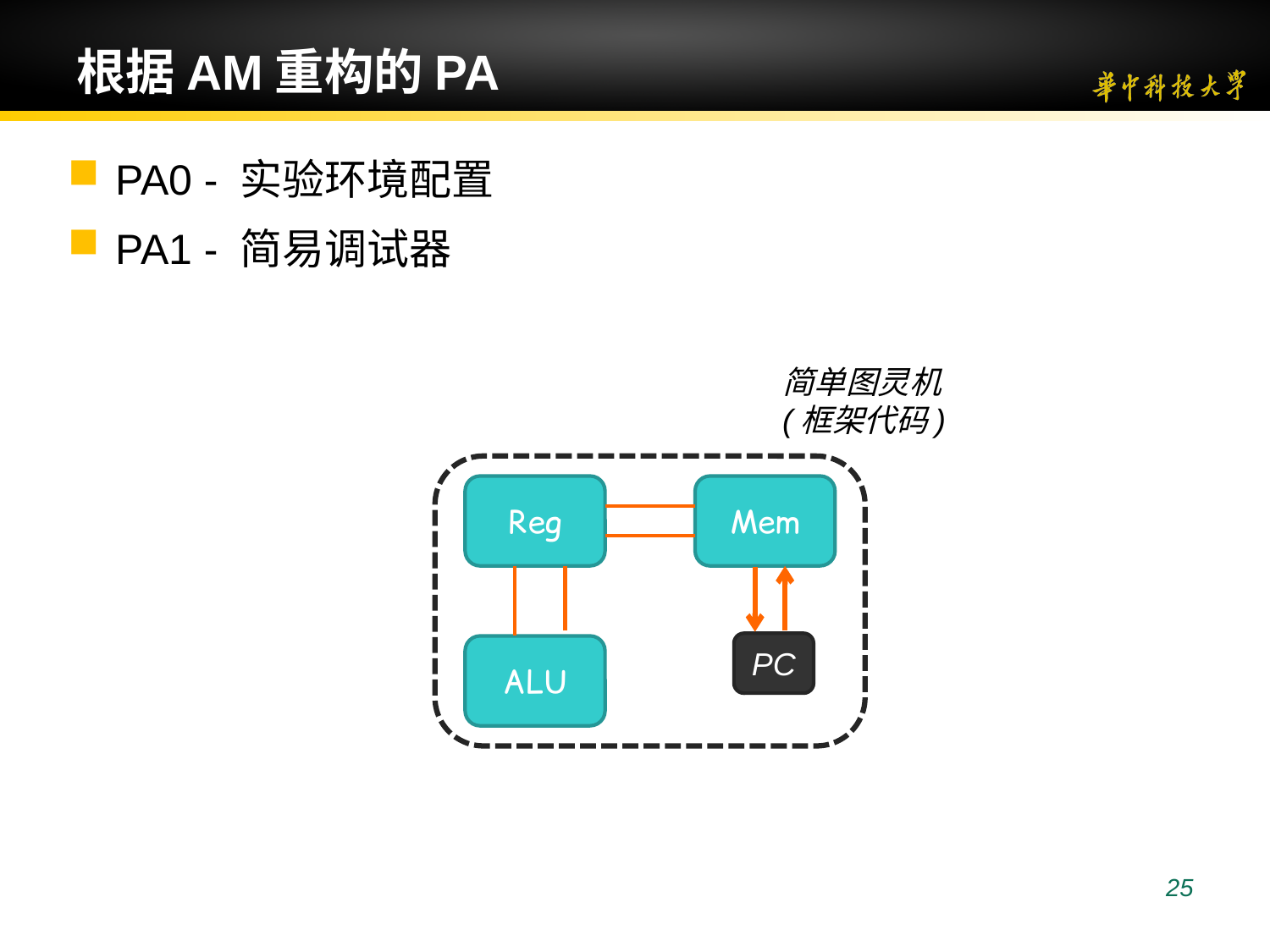

25
# 根据AM重构的PA
PA0 - 实验环境配置
PA1 - 简易调试器
简单图灵机(框架代码)

Reg
Mem
ALU
PC